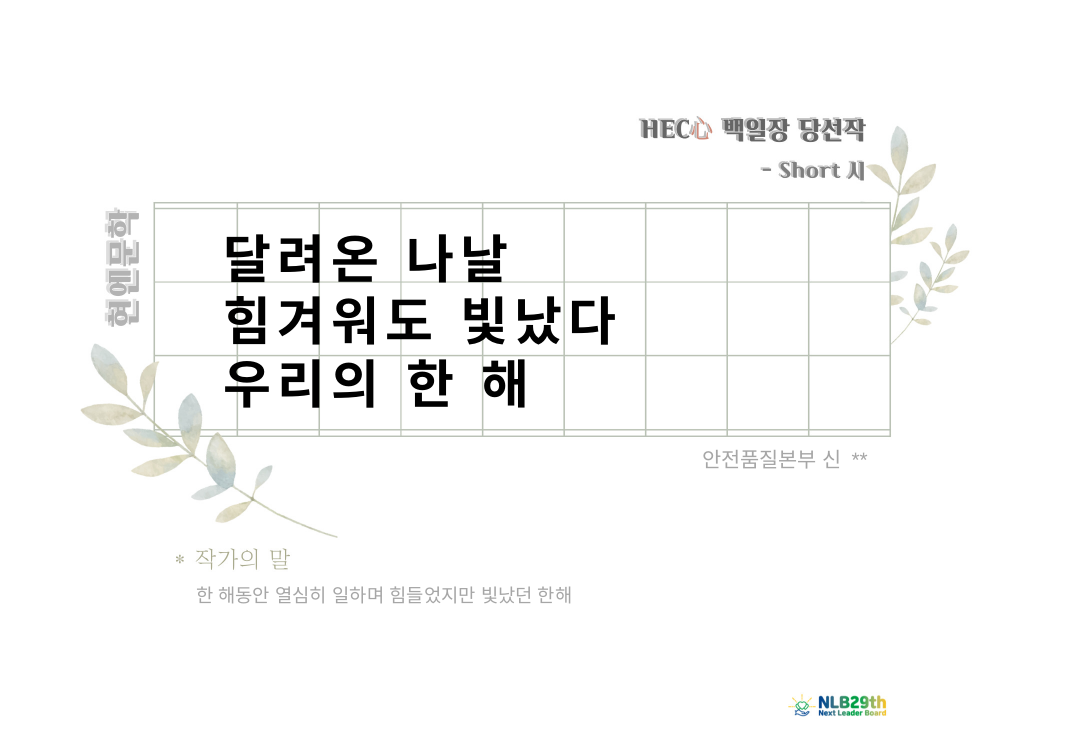

달려온 나날
힘겨워도 빛났다
우리의 한 해
안전품질본부 신 **
한 해동안 열심히 일하며 힘들었지만 빛났던 한해